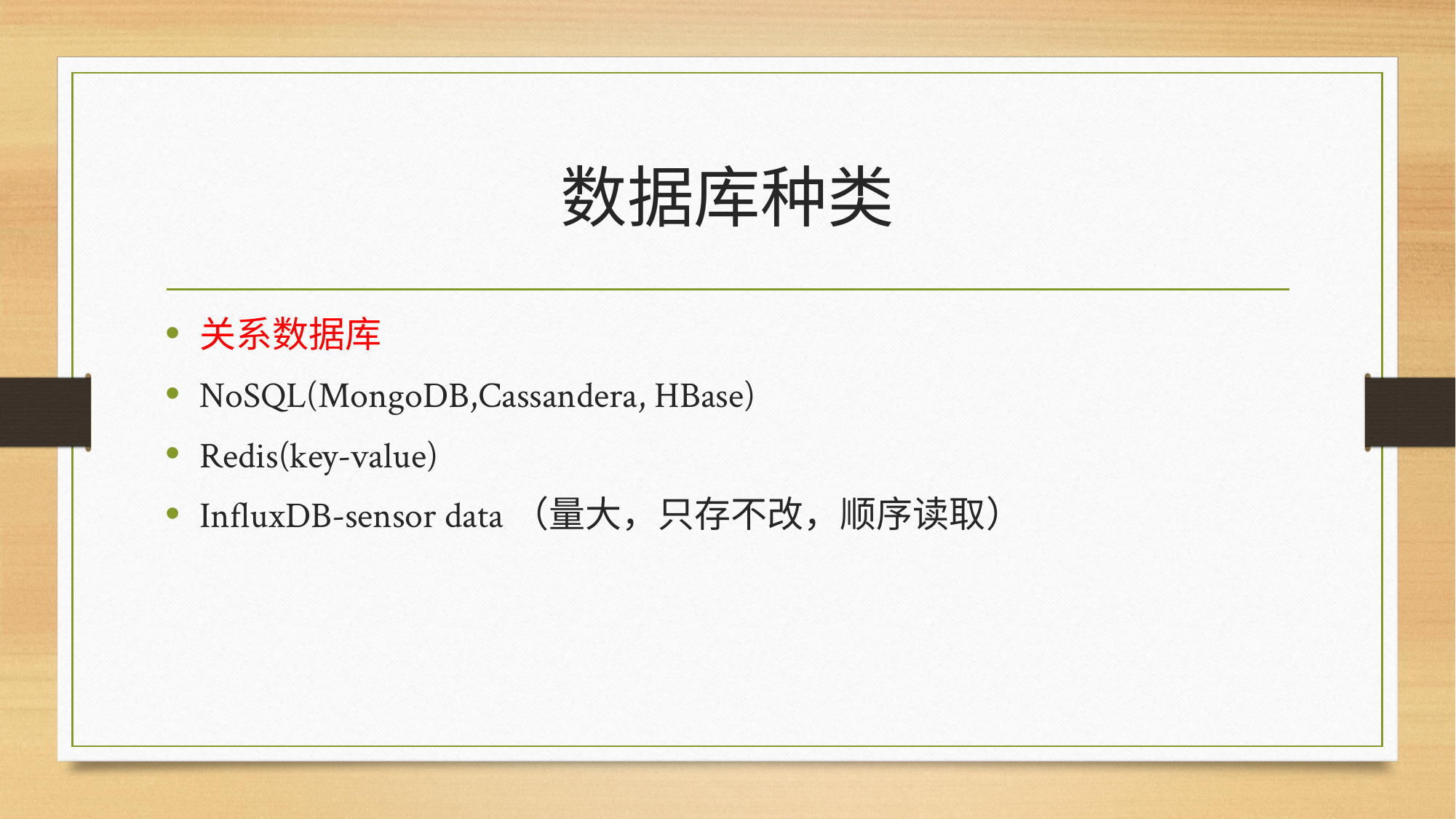

# 数据库种类
关系数据库
NoSQL(MongoDB,Cassandera, HBase)
Redis(key-value)
InfluxDB-sensor data（量大，只存不改，顺序读取）